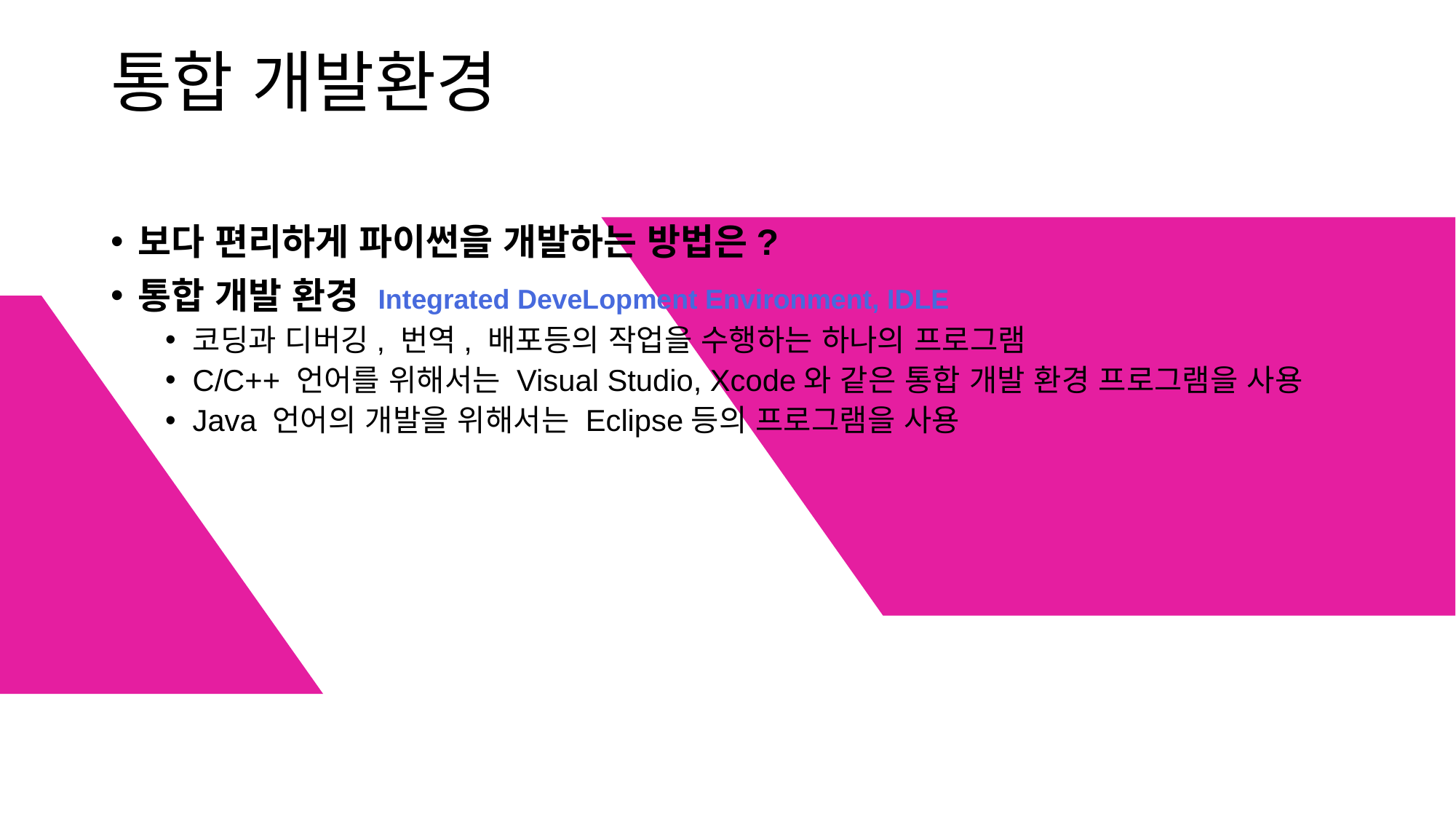

통합 개발환경
보다 편리하게 파이썬을 개발하는 방법은?
통합 개발 환경 Integrated DeveLopment Environment, IDLE
코딩과 디버깅, 번역, 배포등의 작업을 수행하는 하나의 프로그램
C/C++ 언어를 위해서는 Visual Studio, Xcode와 같은 통합 개발 환경 프로그램을 사용
Java 언어의 개발을 위해서는 Eclipse등의 프로그램을 사용